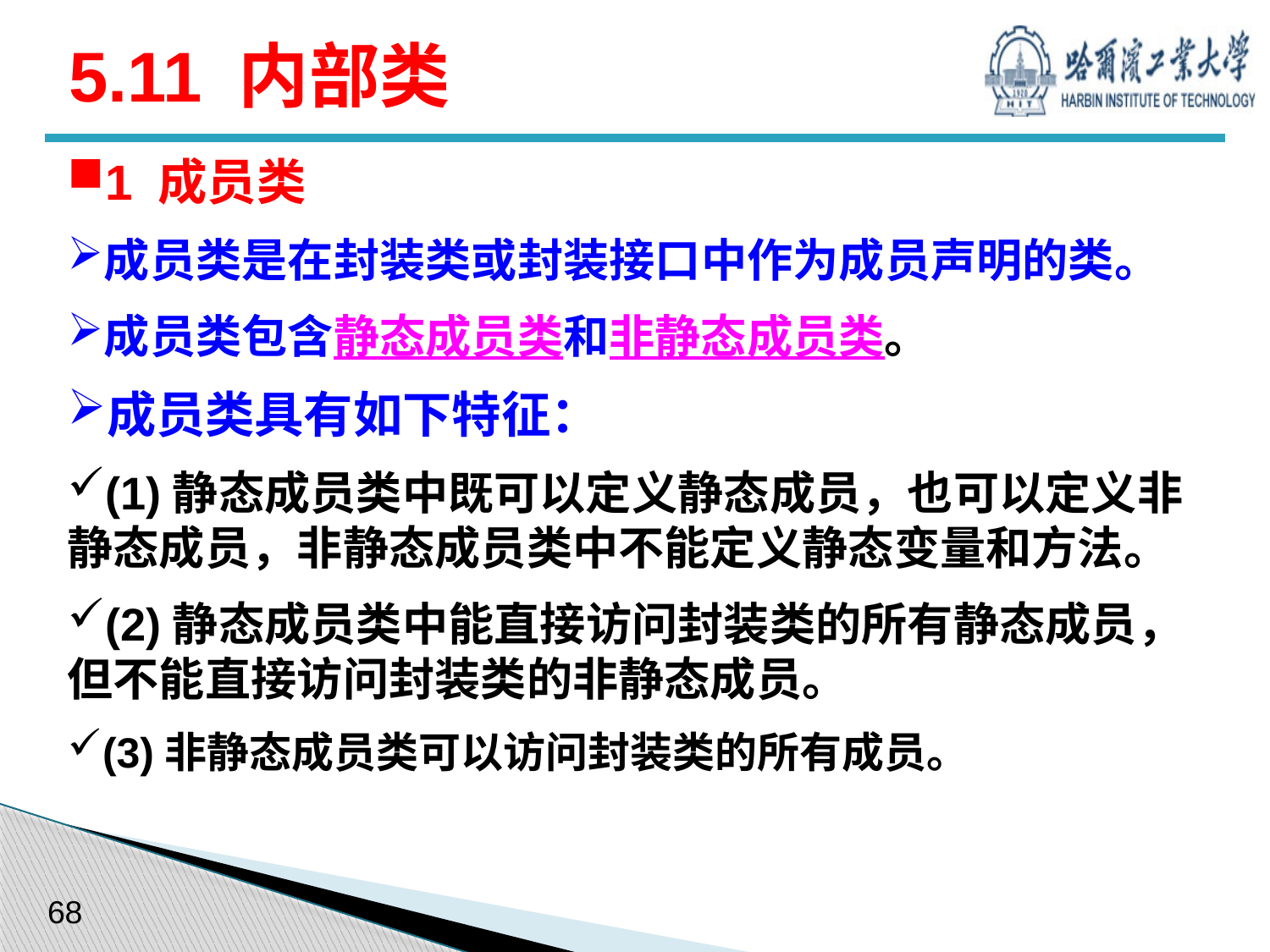

# 5.11 内部类
1 成员类
成员类是在封装类或封装接口中作为成员声明的类。
成员类包含静态成员类和非静态成员类。
成员类具有如下特征：
(1)静态成员类中既可以定义静态成员，也可以定义非静态成员，非静态成员类中不能定义静态变量和方法。
(2)静态成员类中能直接访问封装类的所有静态成员，但不能直接访问封装类的非静态成员。
(3)非静态成员类可以访问封装类的所有成员。